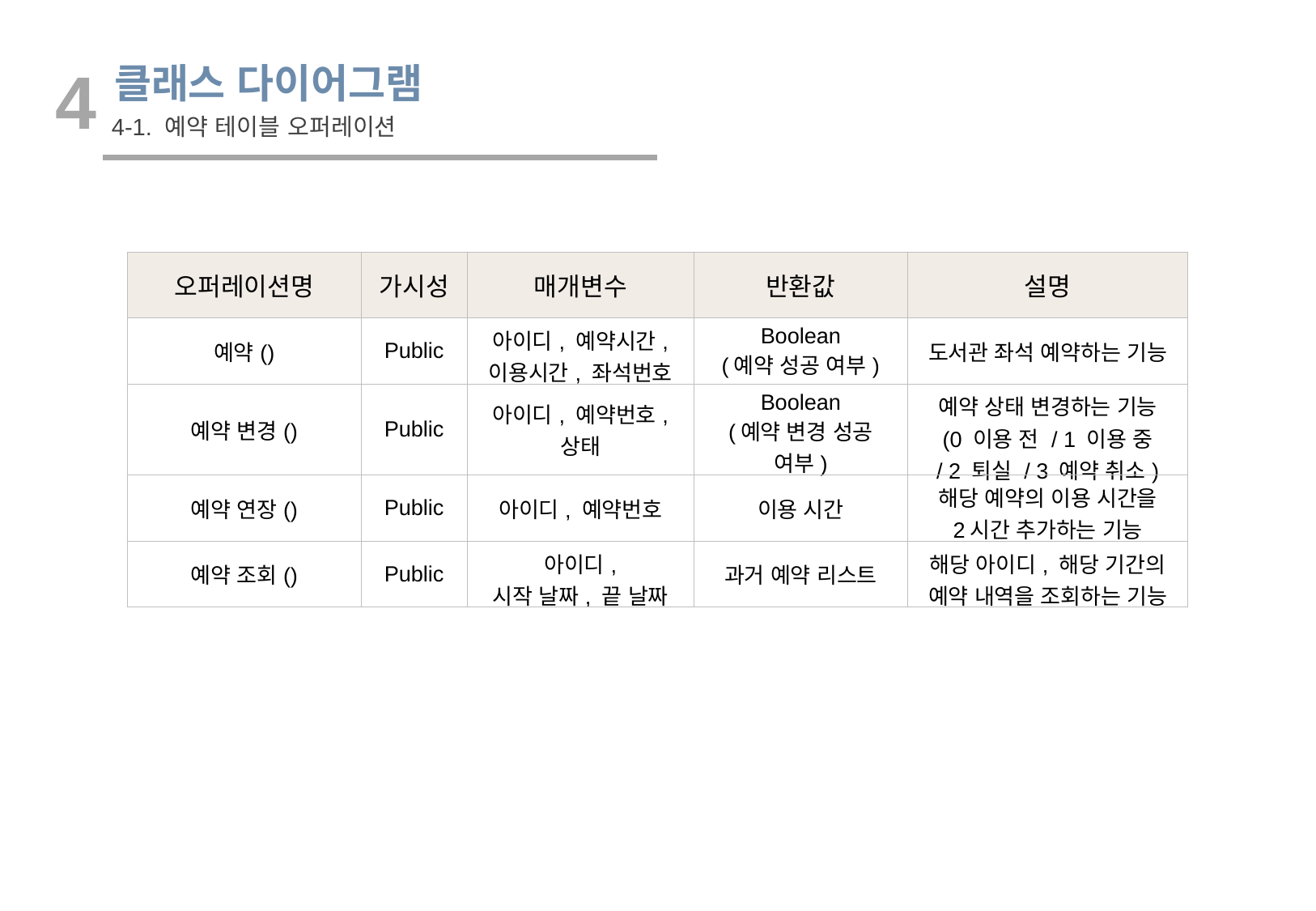

4
클래스 다이어그램
4-1. 예약 테이블 오퍼레이션
| 오퍼레이션명 | 가시성 | 매개변수 | 반환값 | 설명 |
| --- | --- | --- | --- | --- |
| 예약() | Public | 아이디, 예약시간, 이용시간, 좌석번호 | Boolean (예약 성공 여부) | 도서관 좌석 예약하는 기능 |
| 예약 변경() | Public | 아이디, 예약번호, 상태 | Boolean (예약 변경 성공 여부) | 예약 상태 변경하는 기능 (0 이용 전 / 1 이용 중 / 2 퇴실 / 3 예약 취소) |
| 예약 연장() | Public | 아이디, 예약번호 | 이용 시간 | 해당 예약의 이용 시간을 2시간 추가하는 기능 |
| 예약 조회() | Public | 아이디, 시작 날짜, 끝 날짜 | 과거 예약 리스트 | 해당 아이디, 해당 기간의 예약 내역을 조회하는 기능 |